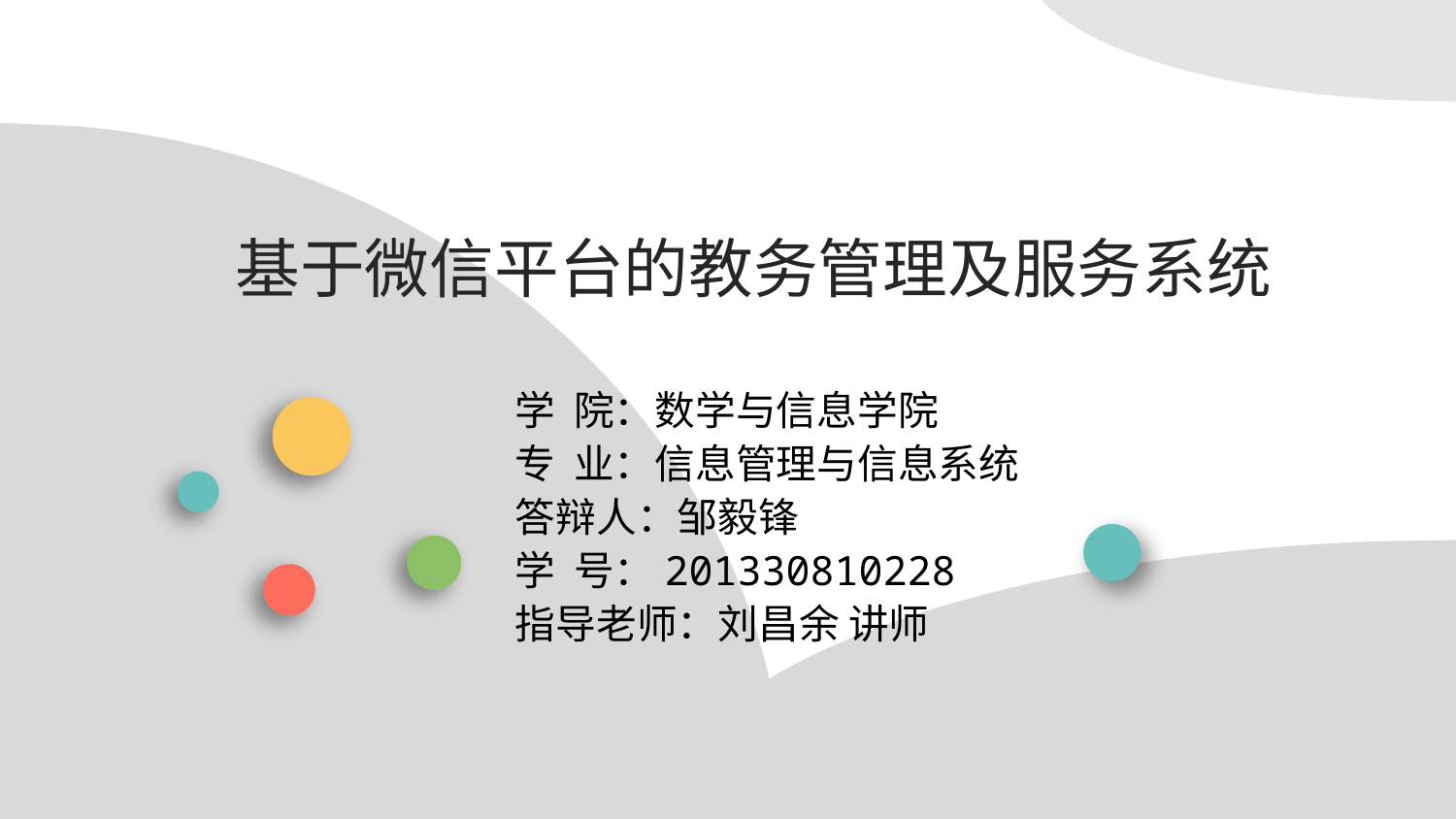

基于微信平台的教务管理及服务系统
学  院：数学与信息学院
专  业：信息管理与信息系统
答辩人：邹毅锋
学  号：201330810228
指导老师：刘昌余 讲师